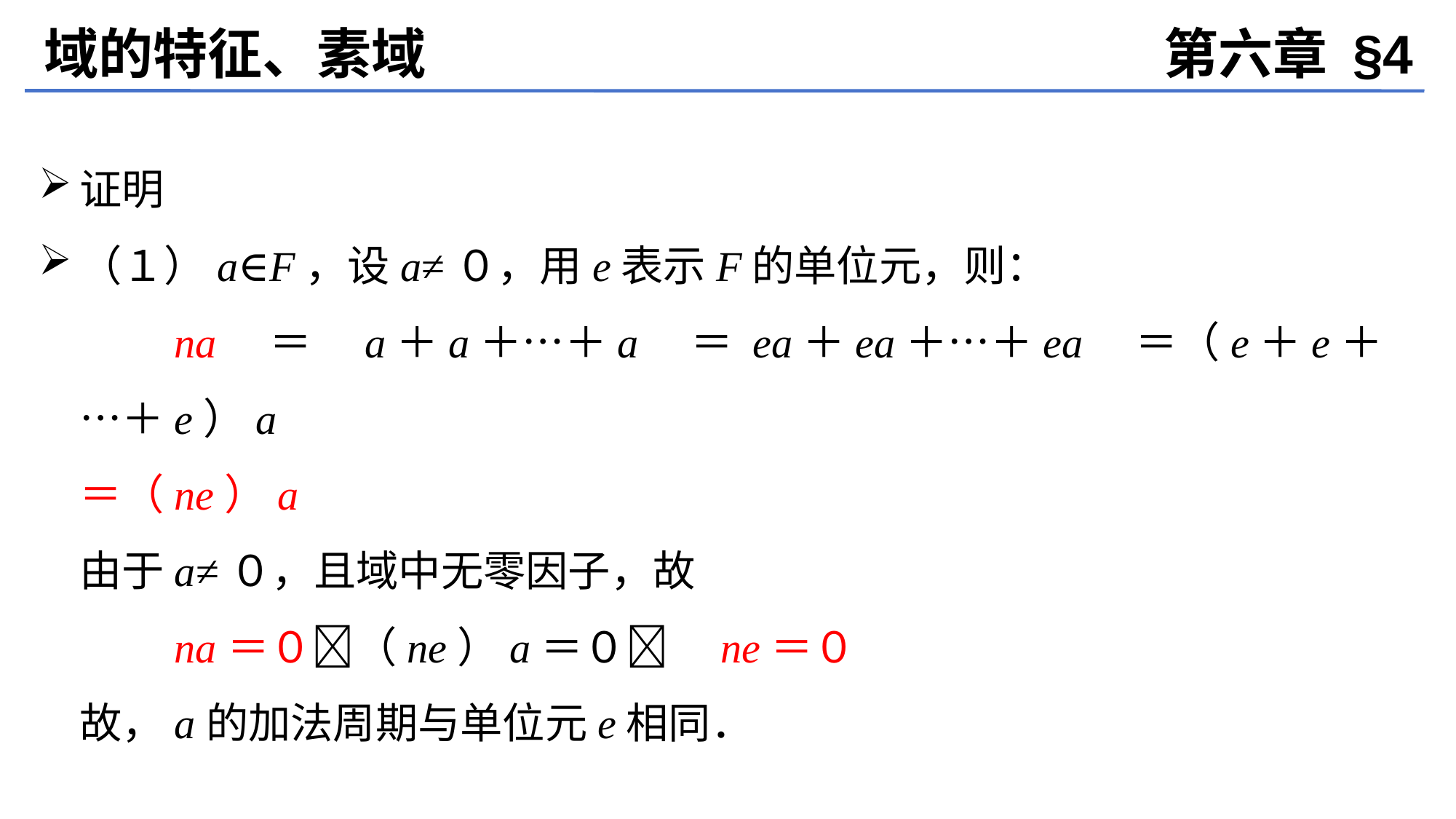

域的特征、素域
第六章 §4
证明
（１）a∈F，设a≠０，用e表示F的单位元，则：
	　　na　＝　a＋a＋…＋a　＝ ea＋ea＋…＋ea　＝（e＋e＋…＋e）a
	＝（ne）a
	由于a≠０，且域中无零因子，故
	　　na＝０⇔（ne）a＝０⇔　ne＝０
	故，a的加法周期与单位元e相同．